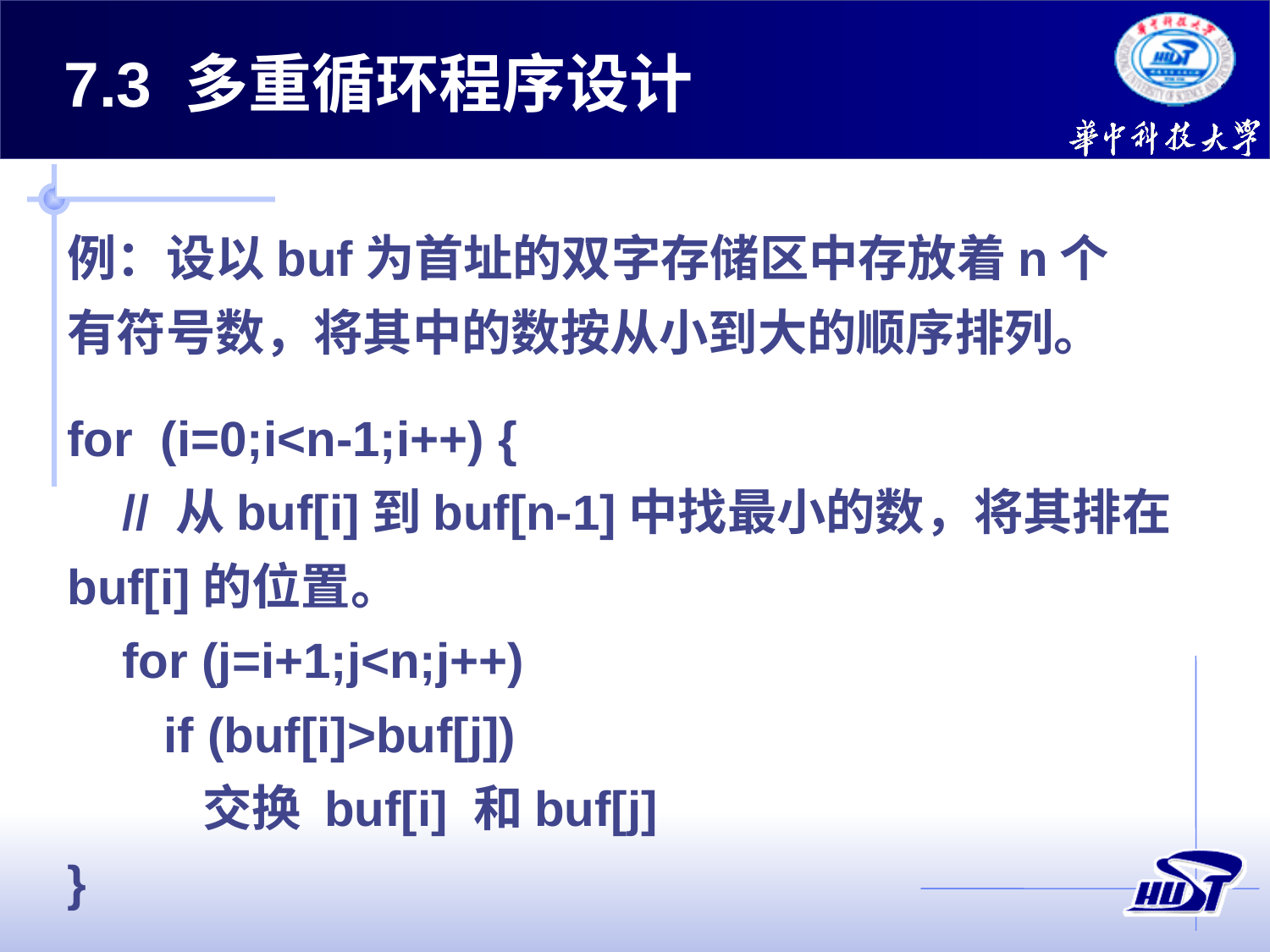

7.3 多重循环程序设计
例：设以buf为首址的双字存储区中存放着n个有符号数，将其中的数按从小到大的顺序排列。
for  (i=0;i<n-1;i++) {
    // 从buf[i]到buf[n-1]中找最小的数，将其排在 buf[i]的位置。
    for (j=i+1;j<n;j++)
       if (buf[i]>buf[j])
           交换 buf[i] 和buf[j]
}